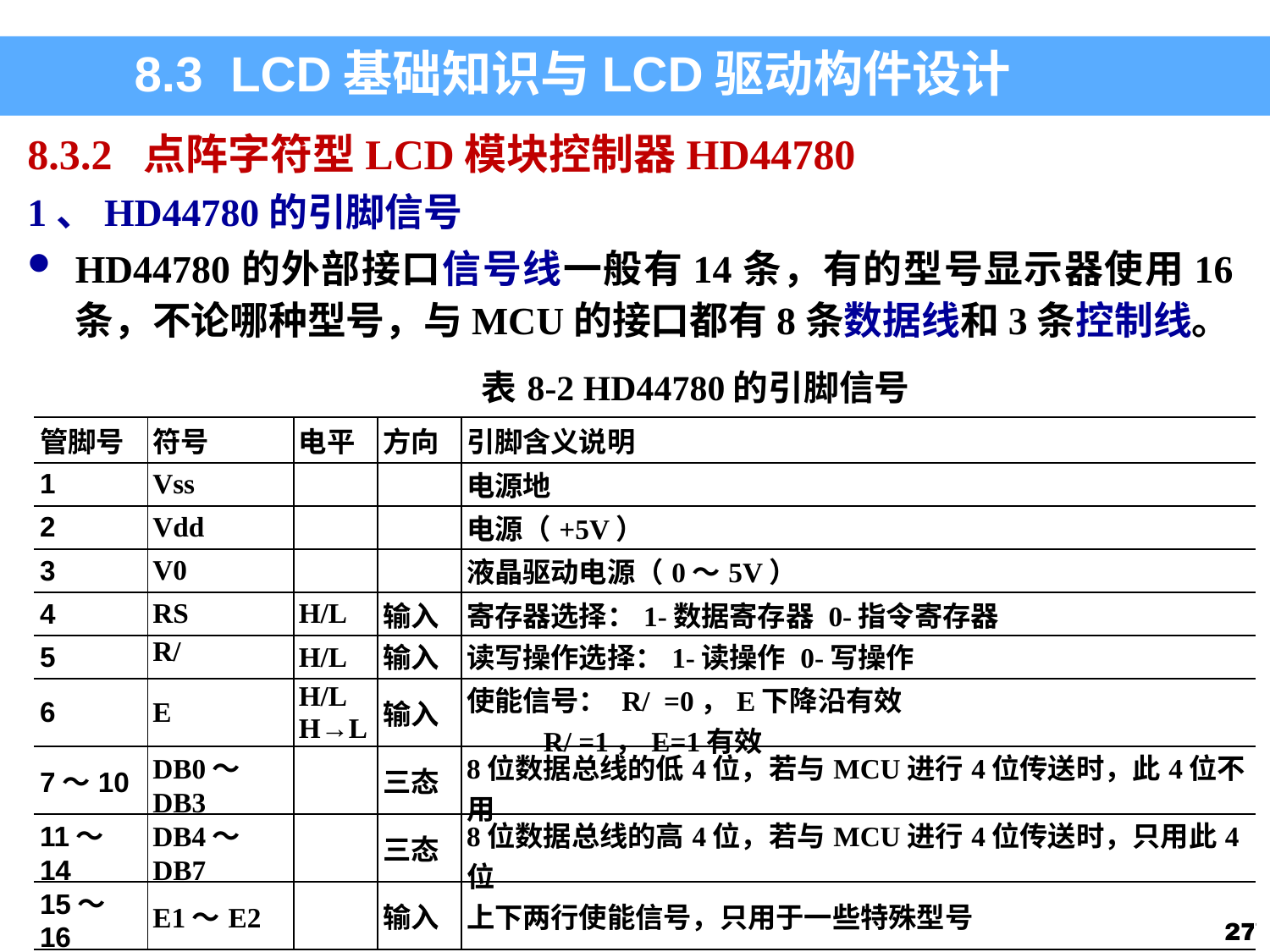

8.3  LCD基础知识与LCD驱动构件设计
8.3.2  点阵字符型LCD模块控制器HD44780
1、HD44780的引脚信号
HD44780的外部接口信号线一般有14条，有的型号显示器使用16条，不论哪种型号，与MCU的接口都有8条数据线和3条控制线。
| 表8-2 HD44780的引脚信号 |  |  |  |  |
| --- | --- | --- | --- | --- |
| 管脚号 | 符号 | 电平 | 方向 | 引脚含义说明 |
| 1 | Vss |  |  | 电源地 |
| 2 | Vdd |  |  | 电源（+5V） |
| 3 | V0 |  |  | 液晶驱动电源（0～5V） |
| 4 | RS | H/L | 输入 | 寄存器选择：1-数据寄存器 0-指令寄存器 |
| 5 | R/ | H/L | 输入 | 读写操作选择：1-读操作 0-写操作 |
| 6 | E | H/L H→L | 输入 | 使能信号： R/ =0，E下降沿有效 R/ =1，E=1有效 |
| 7～10 | DB0～DB3 |  | 三态 | 8位数据总线的低4位，若与MCU进行4位传送时，此4位不用 |
| 11～14 | DB4～DB7 |  | 三态 | 8位数据总线的高4位，若与MCU进行4位传送时，只用此4位 |
| 15～16 | E1～E2 |  | 输入 | 上下两行使能信号，只用于一些特殊型号 |
27